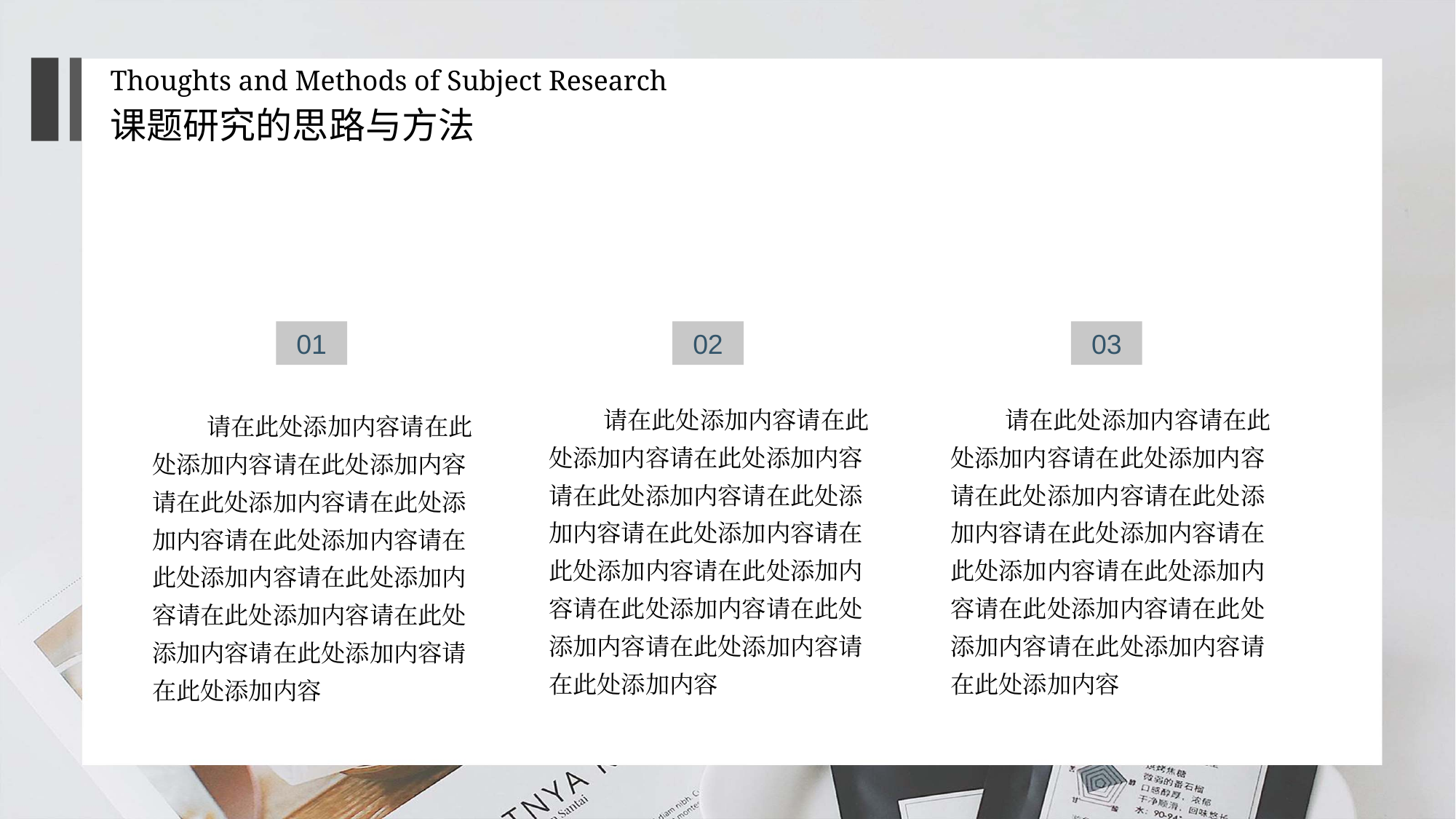

Thoughts and Methods of Subject Research
课题研究的思路与方法
01
02
03
请在此处添加内容请在此处添加内容请在此处添加内容请在此处添加内容请在此处添加内容请在此处添加内容请在此处添加内容请在此处添加内容请在此处添加内容请在此处添加内容请在此处添加内容请在此处添加内容

请在此处添加内容请在此处添加内容请在此处添加内容请在此处添加内容请在此处添加内容请在此处添加内容请在此处添加内容请在此处添加内容请在此处添加内容请在此处添加内容请在此处添加内容请在此处添加内容

请在此处添加内容请在此处添加内容请在此处添加内容请在此处添加内容请在此处添加内容请在此处添加内容请在此处添加内容请在此处添加内容请在此处添加内容请在此处添加内容请在此处添加内容请在此处添加内容